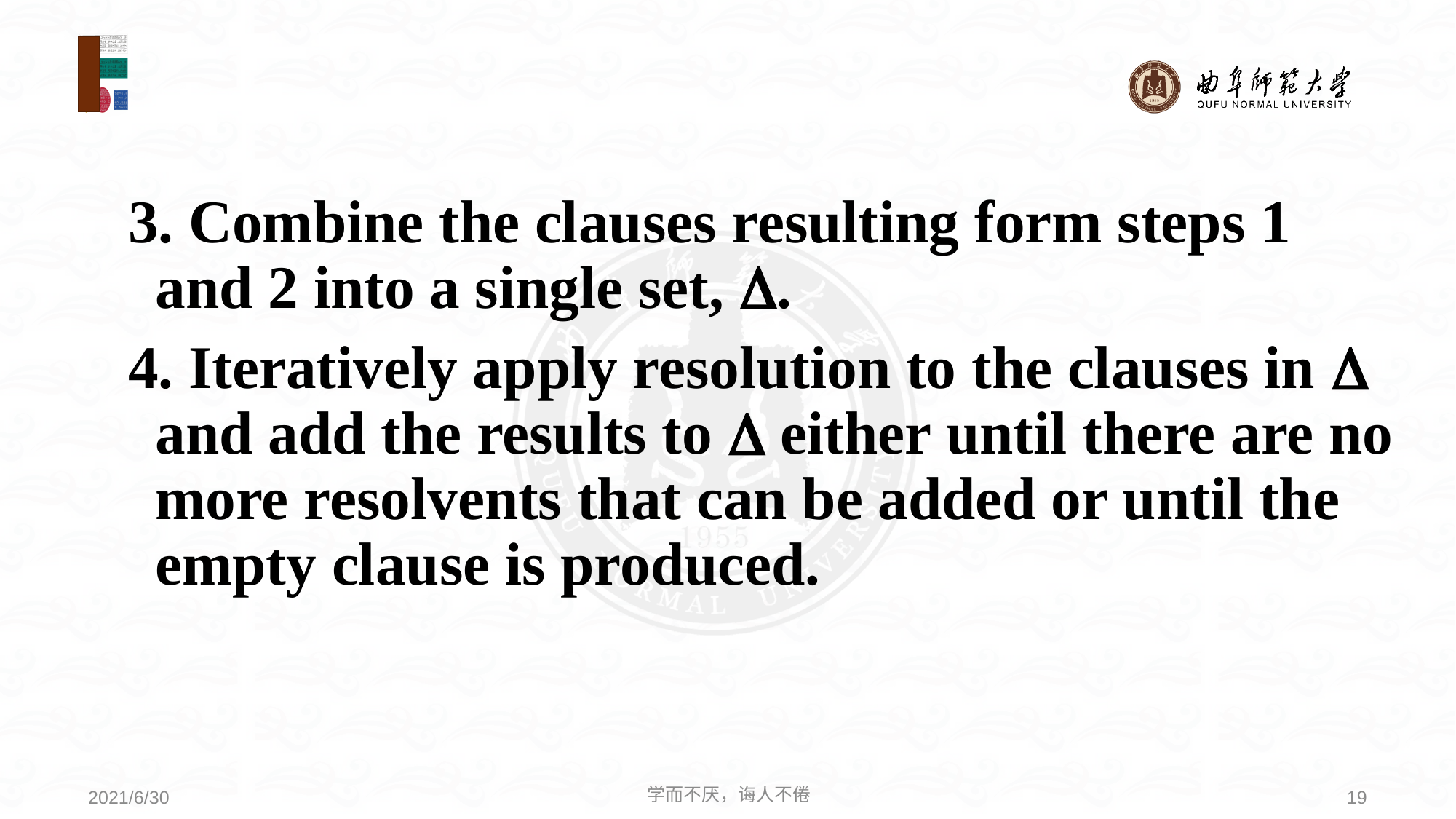

#
3. Combine the clauses resulting form steps 1 and 2 into a single set, Δ.
4. Iteratively apply resolution to the clauses in Δ and add the results to Δ either until there are no more resolvents that can be added or until the empty clause is produced.
学而不厌，诲人不倦
19
2021/6/30